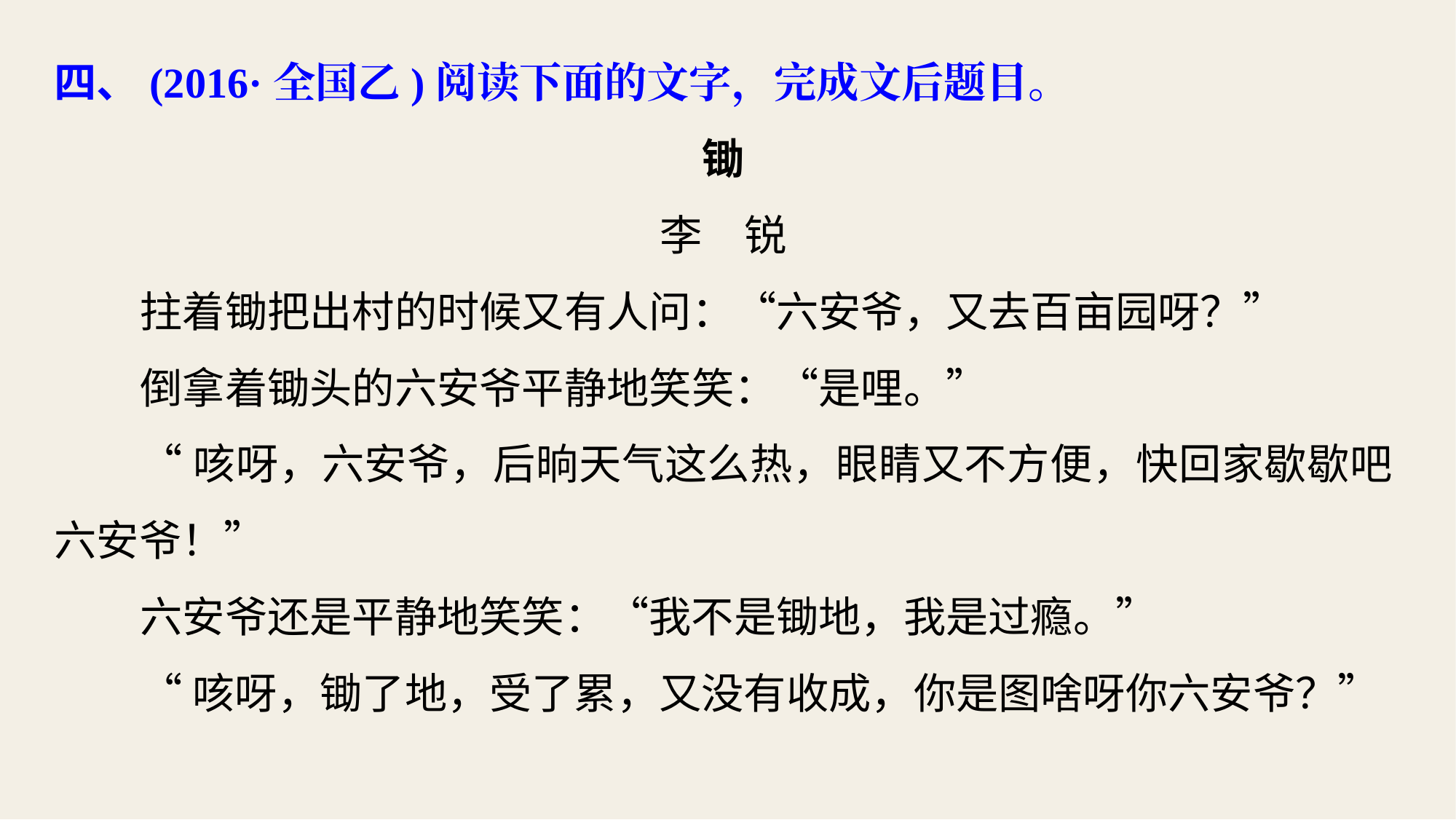

四、(2016·全国乙)阅读下面的文字，完成文后题目。
锄
李　锐
拄着锄把出村的时候又有人问：“六安爷，又去百亩园呀？”
倒拿着锄头的六安爷平静地笑笑：“是哩。”
“咳呀，六安爷，后晌天气这么热，眼睛又不方便，快回家歇歇吧六安爷！”
六安爷还是平静地笑笑：“我不是锄地，我是过瘾。”
“咳呀，锄了地，受了累，又没有收成，你是图啥呀你六安爷？”